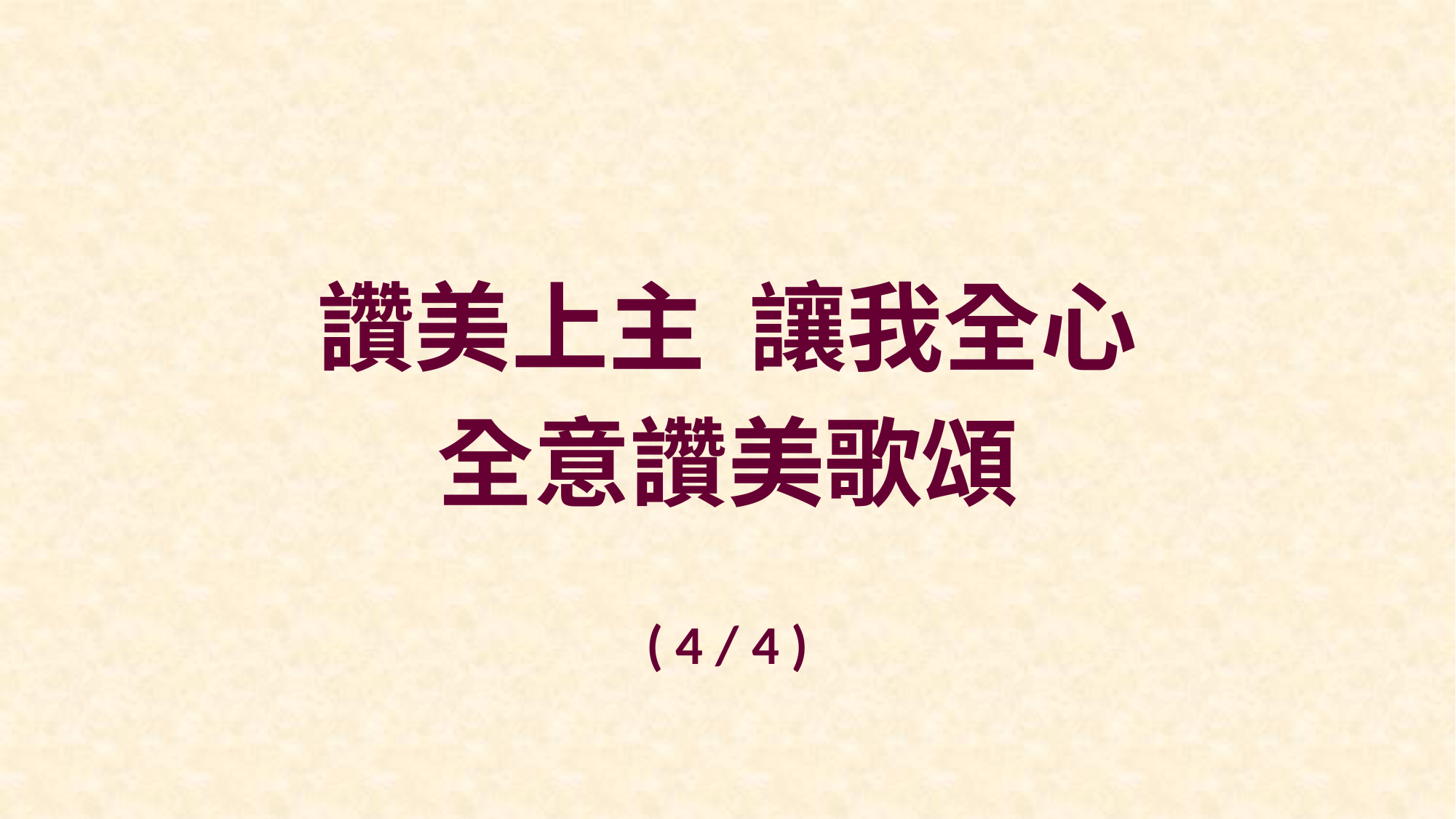

讚美上主  讓我全心
全意讚美歌頌
( 4 / 4 )